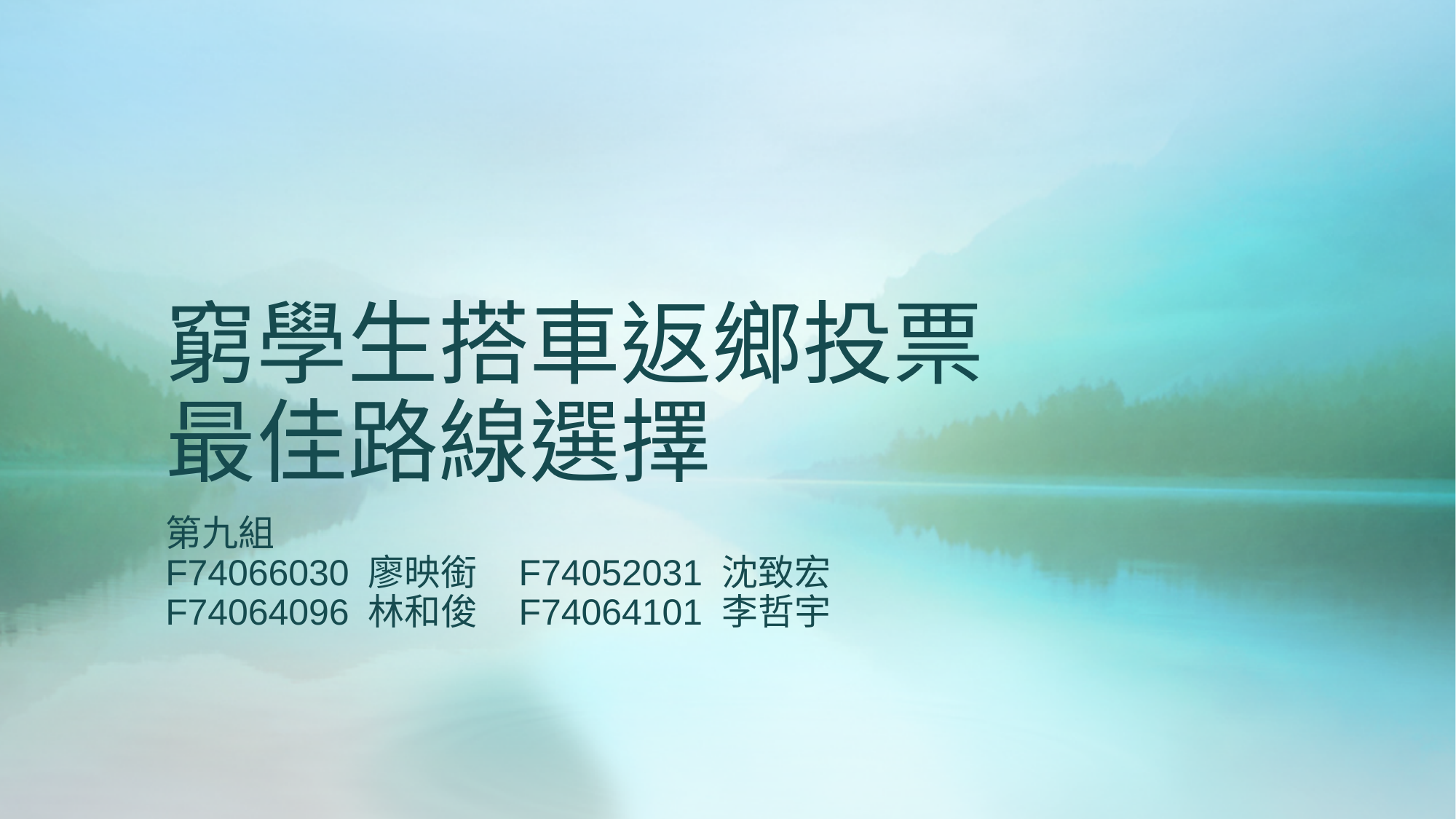

# 窮學生搭車返鄉投票 最佳路線選擇
第九組
F74066030 廖映銜    F74052031 沈致宏
F74064096 林和俊    F74064101 李哲宇